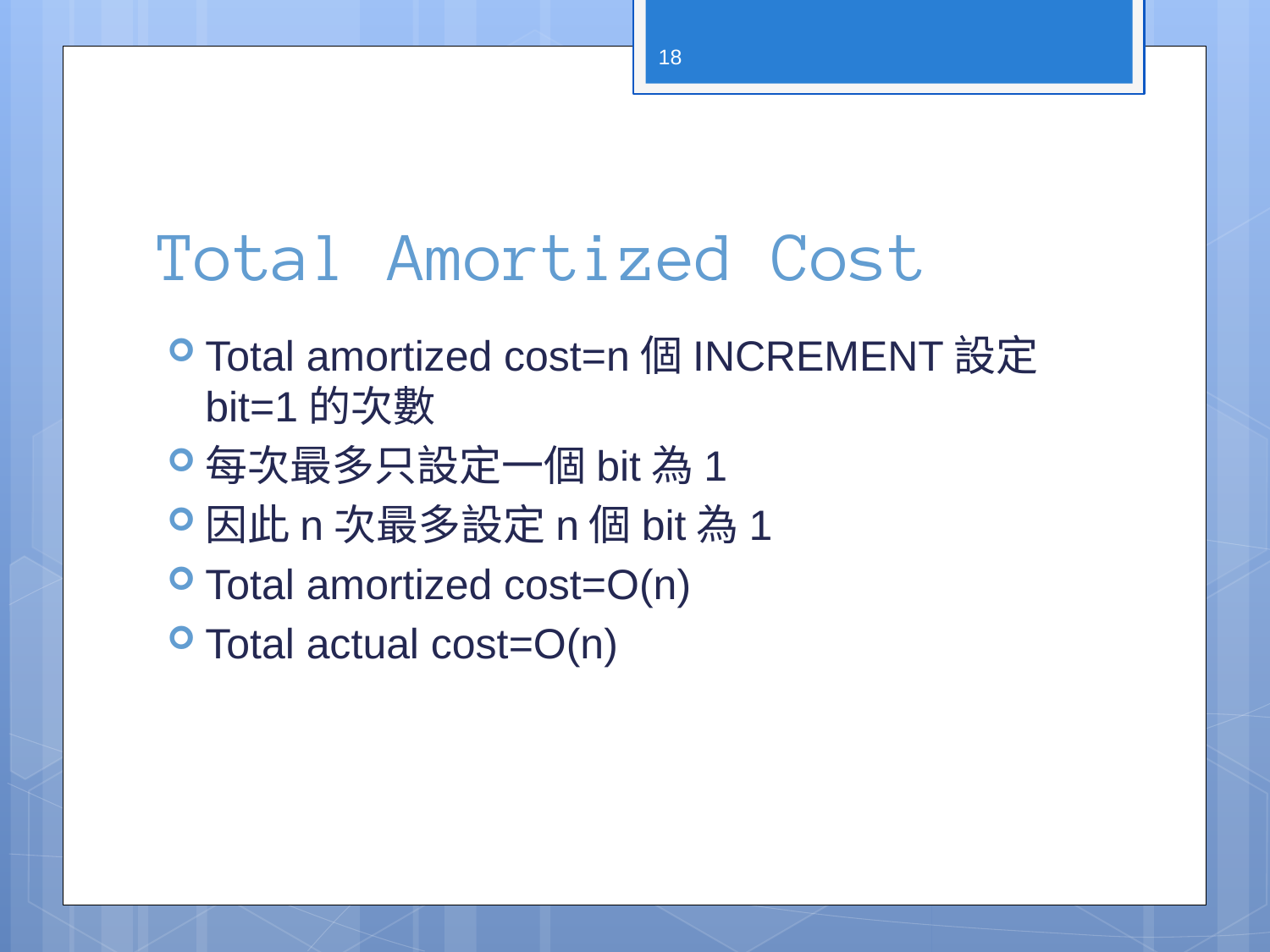

18
# Total Amortized Cost
Total amortized cost=n個INCREMENT設定bit=1的次數
每次最多只設定一個bit為1
因此n次最多設定n個bit為1
Total amortized cost=O(n)
Total actual cost=O(n)